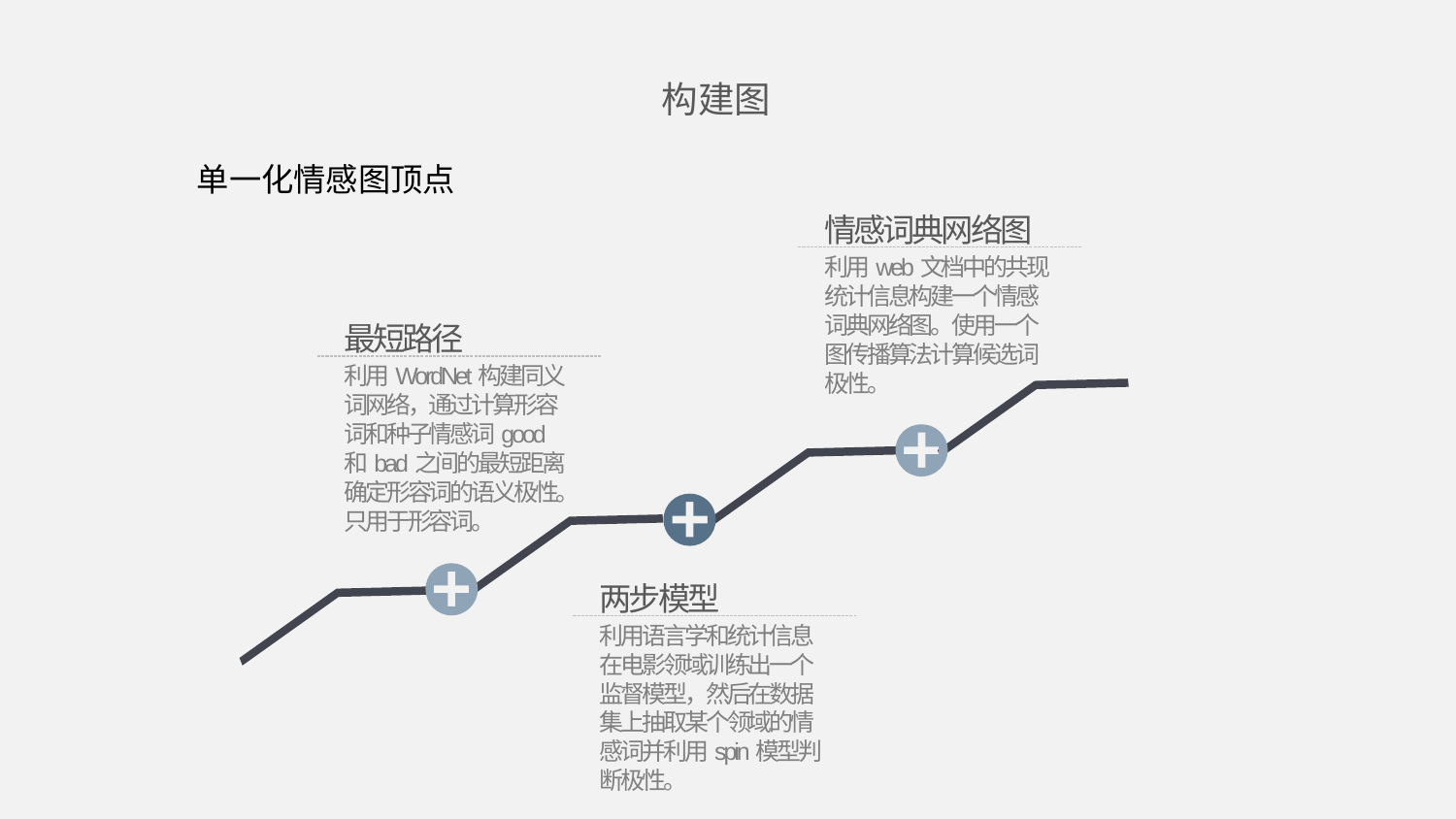

构建图
单一化情感图顶点
情感词典网络图
利用web文档中的共现统计信息构建一个情感词典网络图。使用一个图传播算法计算候选词极性。
最短路径
利用WordNet构建同义词网络，通过计算形容词和种子情感词good和bad之间的最短距离确定形容词的语义极性。只用于形容词。

两步模型

利用语言学和统计信息在电影领域训练出一个监督模型，然后在数据集上抽取某个领域的情感词并利用spin模型判断极性。